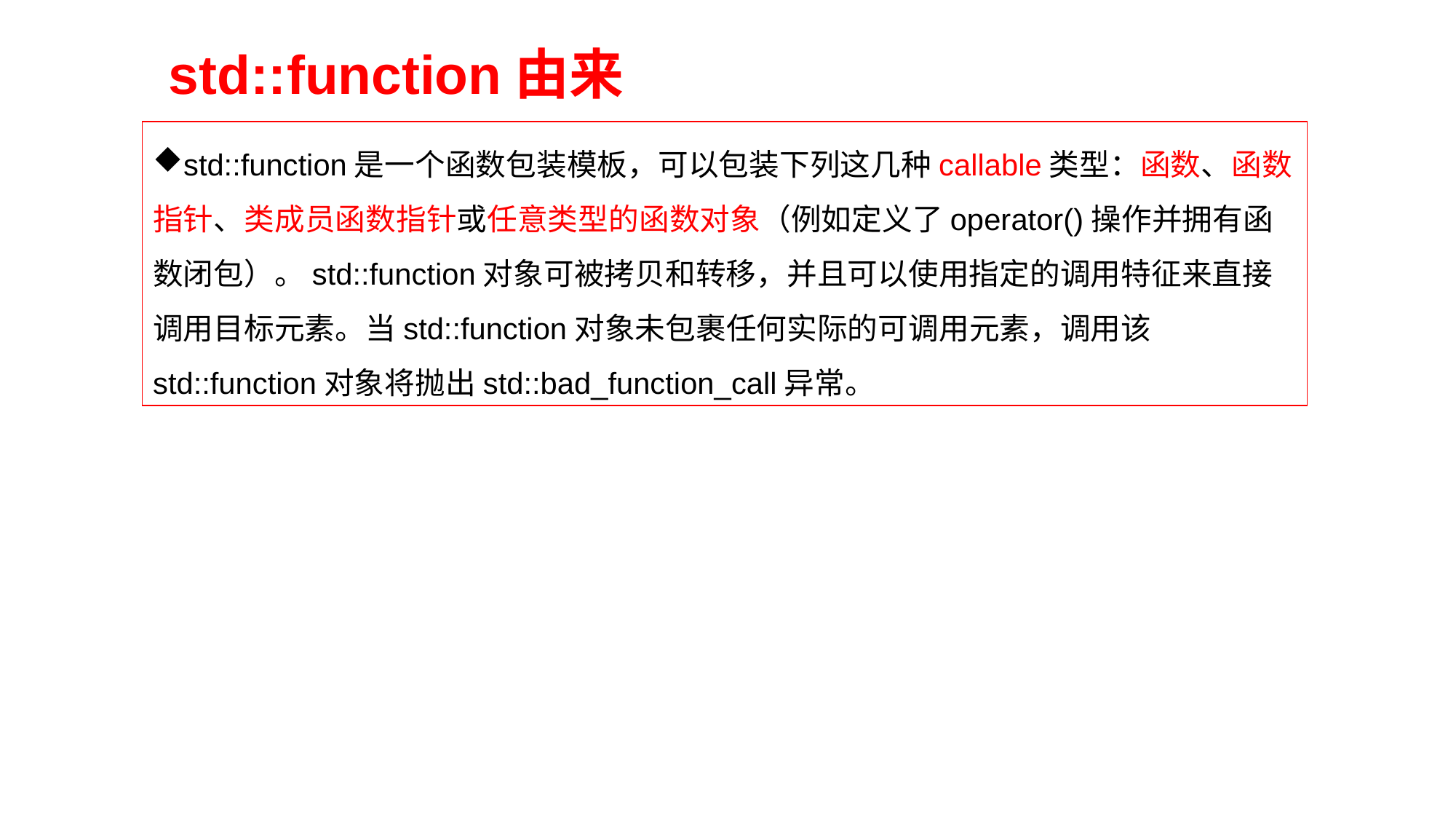

std::function由来
std::function是一个函数包装模板，可以包装下列这几种callable类型：函数、函数指针、类成员函数指针或任意类型的函数对象（例如定义了operator()操作并拥有函数闭包）。std::function对象可被拷贝和转移，并且可以使用指定的调用特征来直接调用目标元素。当std::function对象未包裹任何实际的可调用元素，调用该std::function对象将抛出std::bad_function_call异常。
16